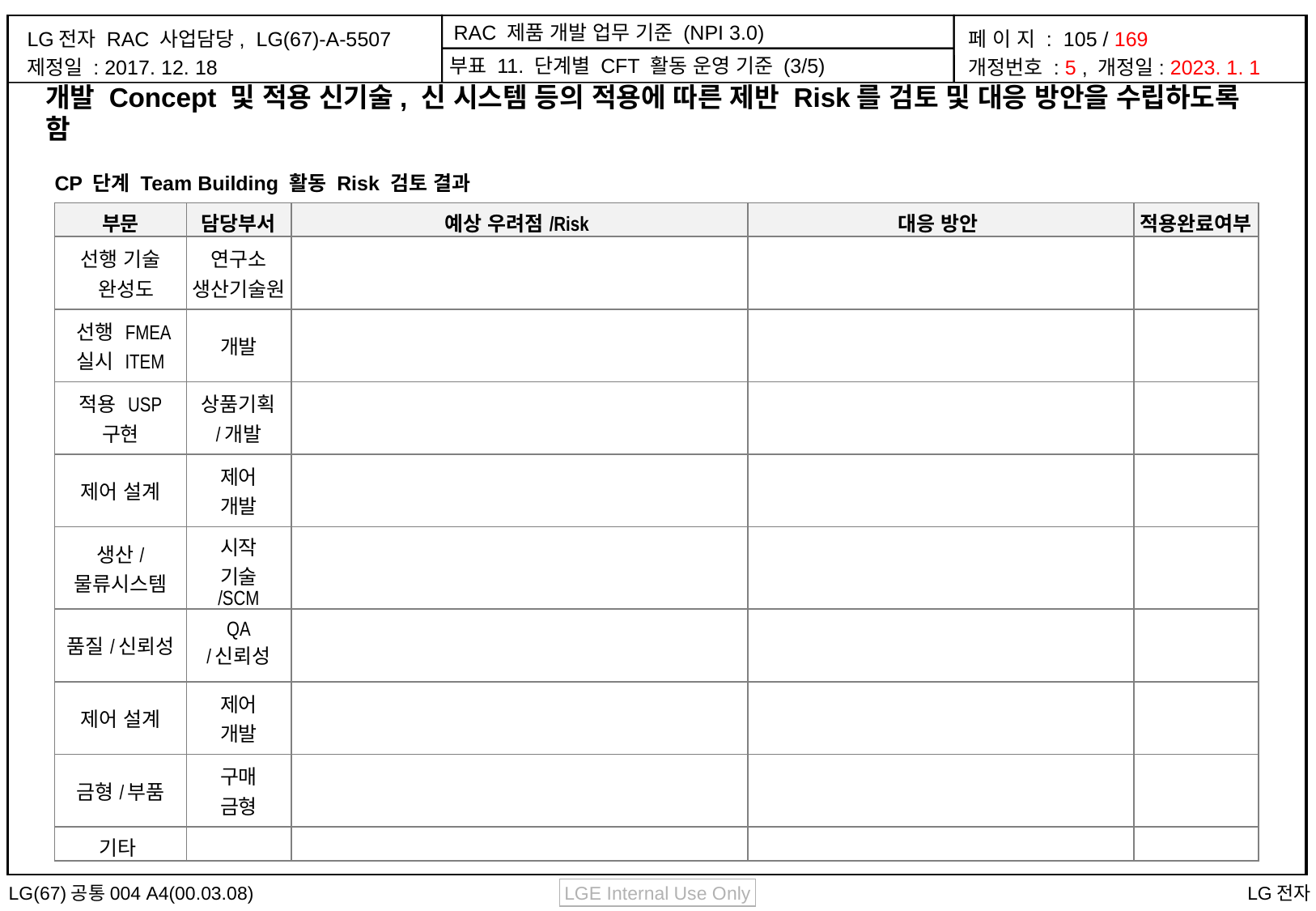

부표 11. 단계별 CFT 활동 운영 기준 (3/5)
개발 Concept 및 적용 신기술, 신 시스템 등의 적용에 따른 제반 Risk를 검토 및 대응 방안을 수립하도록 함
CP 단계 Team Building 활동 Risk 검토 결과
| 부문 | 담당부서 | 예상 우려점/Risk | 대응 방안 | 적용완료여부 |
| --- | --- | --- | --- | --- |
| 선행 기술 완성도 | 연구소 생산기술원 |  |  |  |
| 선행 FMEA 실시 ITEM | 개발 |  |  |  |
| 적용 USP 구현 | 상품기획 /개발 |  |  |  |
| 제어 설계 | 제어 개발 |  |  |  |
| 생산/ 물류시스템 | 시작 기술 /SCM |  |  |  |
| 품질/신뢰성 | QA /신뢰성 |  |  |  |
| 제어 설계 | 제어 개발 |  |  |  |
| 금형/부품 | 구매 금형 |  |  |  |
| 기타 |  |  |  |  |